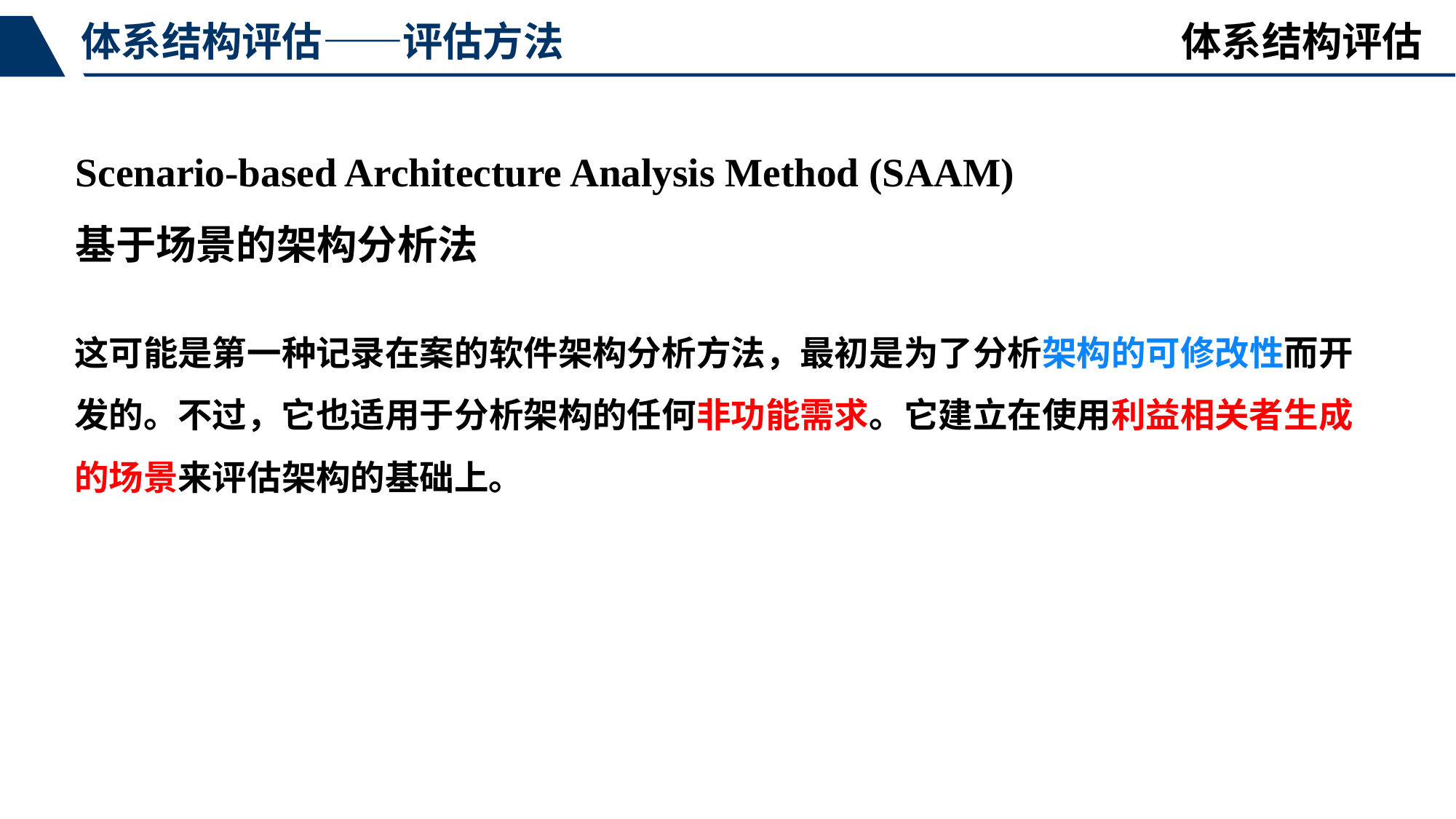

体系结构评估

体系结构评估——评估方法

Scenario-based Architecture Analysis Method (SAAM)
基于场景的架构分析法
这可能是第一种记录在案的软件架构分析方法，最初是为了分析架构的可修改性而开发的。不过，它也适用于分析架构的任何非功能需求。它建立在使用利益相关者生成的场景来评估架构的基础上。